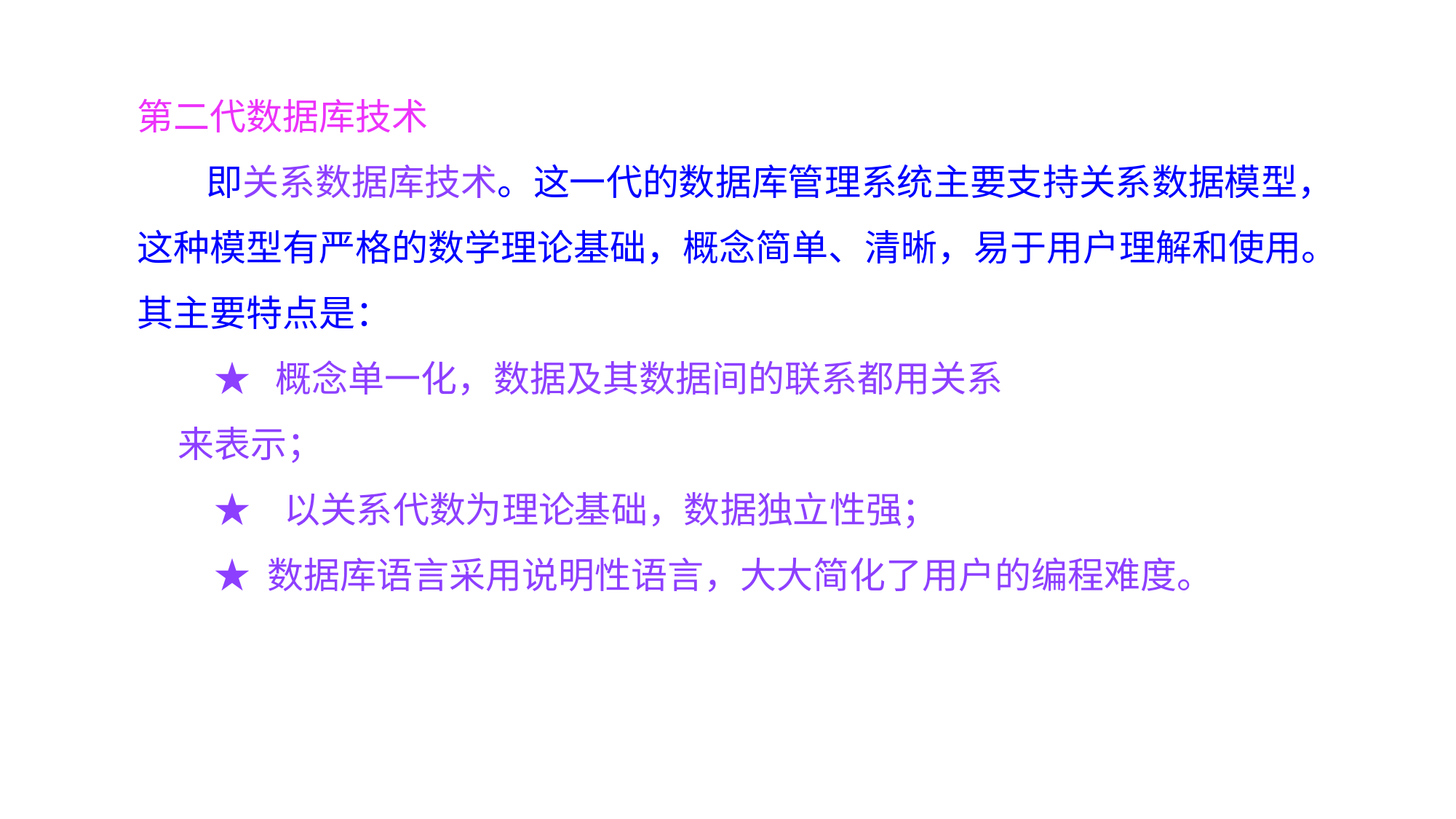

第二代数据库技术
即关系数据库技术。这一代的数据库管理系统主要支持关系数据模型，这种模型有严格的数学理论基础，概念简单、清晰，易于用户理解和使用。其主要特点是：
 ★  概念单一化，数据及其数据间的联系都用关系
     来表示；
 ★   以关系代数为理论基础，数据独立性强；
 ★ 数据库语言采用说明性语言，大大简化了用户的编程难度。